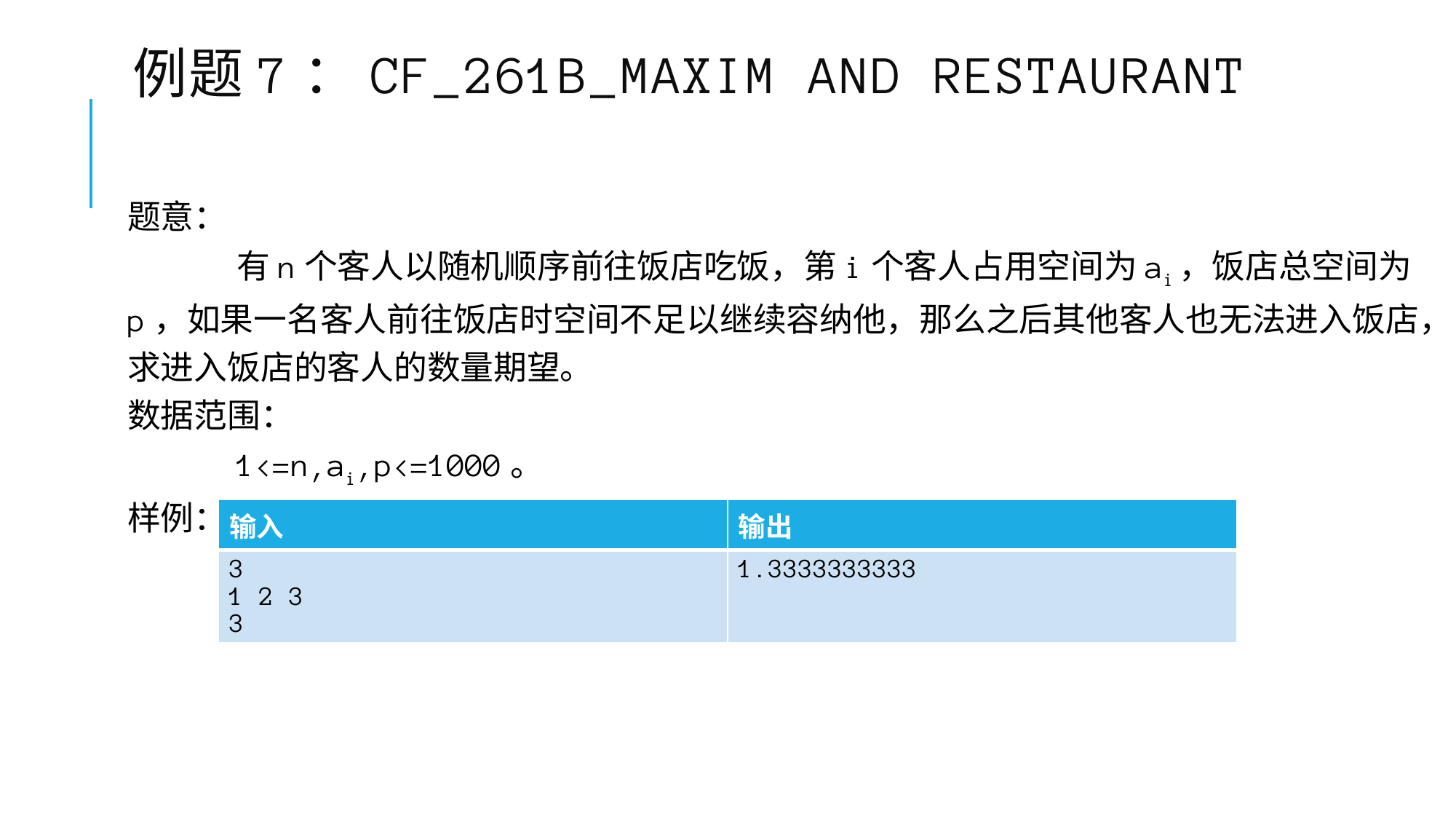

# 例题7：cf_261B_Maxim and Restaurant
题意：
	有n个客人以随机顺序前往饭店吃饭，第i个客人占用空间为ai，饭店总空间为p，如果一名客人前往饭店时空间不足以继续容纳他，那么之后其他客人也无法进入饭店，求进入饭店的客人的数量期望。
数据范围：
	1<=n,ai,p<=1000。
样例：
| 输入 | 输出 |
| --- | --- |
| 3 1 2 3 3 | 1.3333333333 |